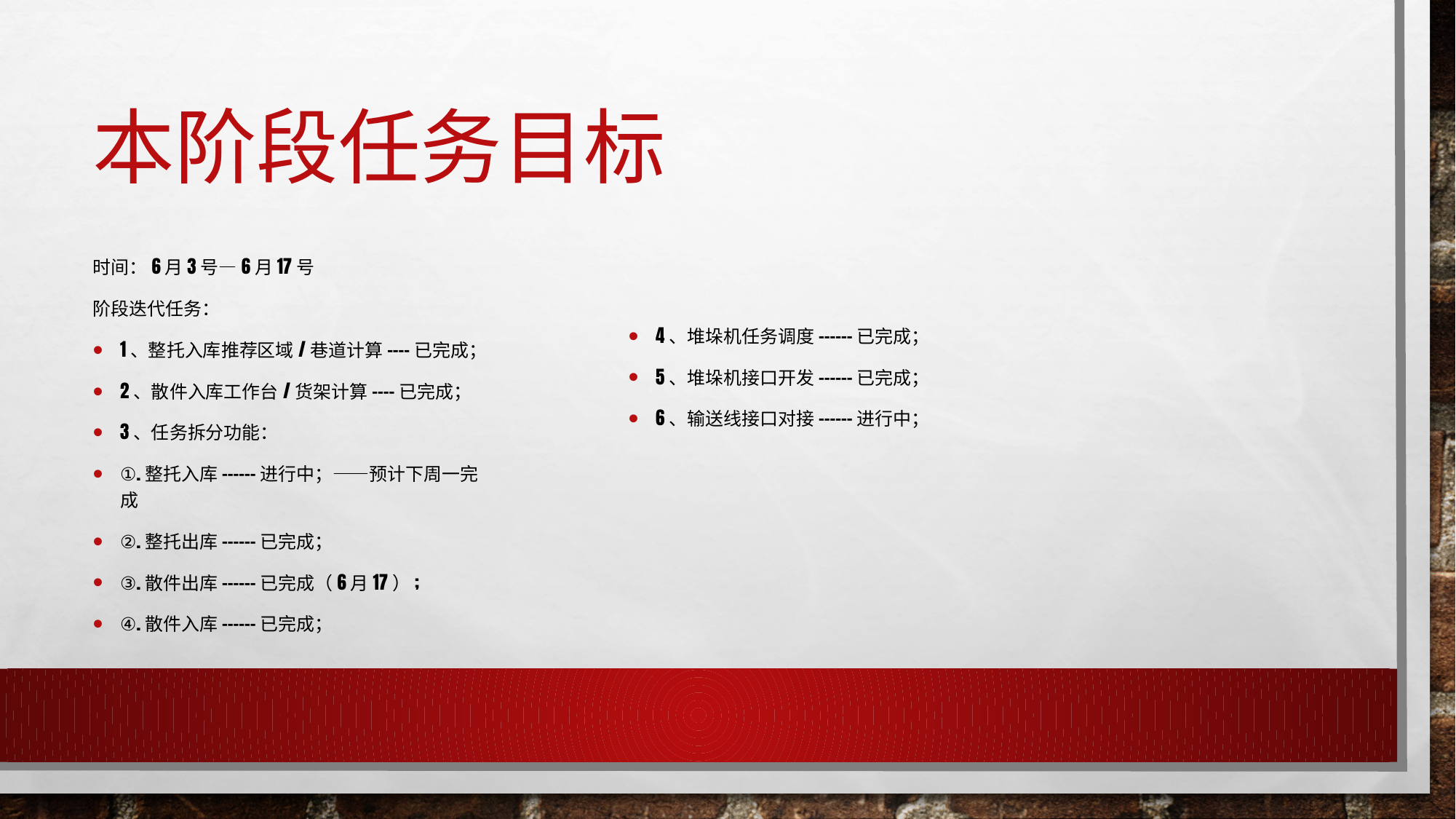

# 本阶段任务目标
4、堆垛机任务调度------已完成；
5、堆垛机接口开发------已完成；
6、输送线接口对接------进行中；

时间：6月3号—6月17号
阶段迭代任务：
1、整托入库推荐区域/巷道计算----已完成；
2、散件入库工作台/货架计算----已完成；
3、任务拆分功能：
①.整托入库------进行中；——预计下周一完成
②.整托出库------已完成；
③.散件出库------已完成（6月17）;
④.散件入库------已完成；